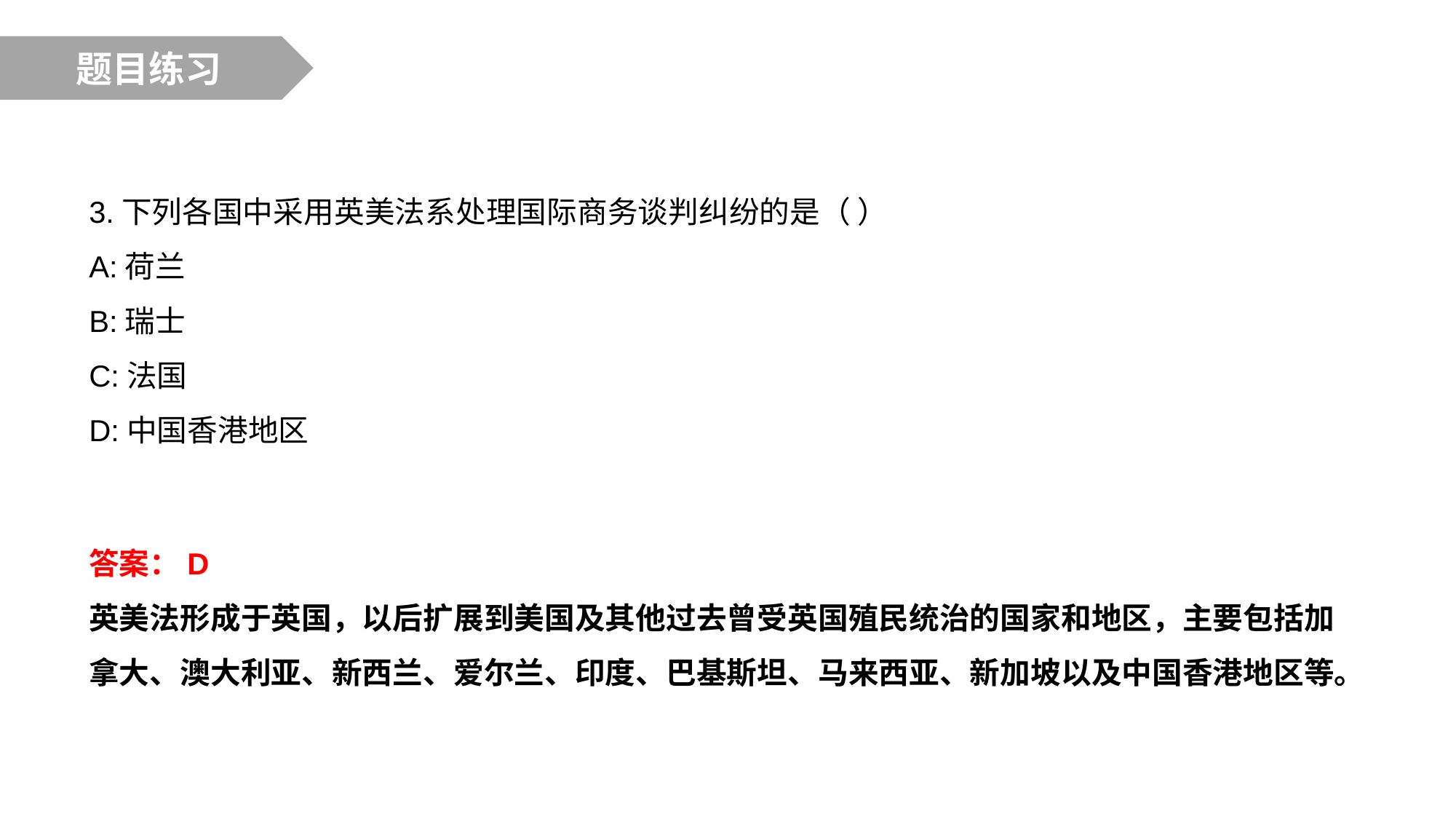

题目练习
3.下列各国中采用英美法系处理国际商务谈判纠纷的是（ ）
A:荷兰
B:瑞士
C:法国
D:中国香港地区
答案：D
英美法形成于英国，以后扩展到美国及其他过去曾受英国殖民统治的国家和地区，主要包括加拿大、澳大利亚、新西兰、爱尔兰、印度、巴基斯坦、马来西亚、新加坡以及中国香港地区等。